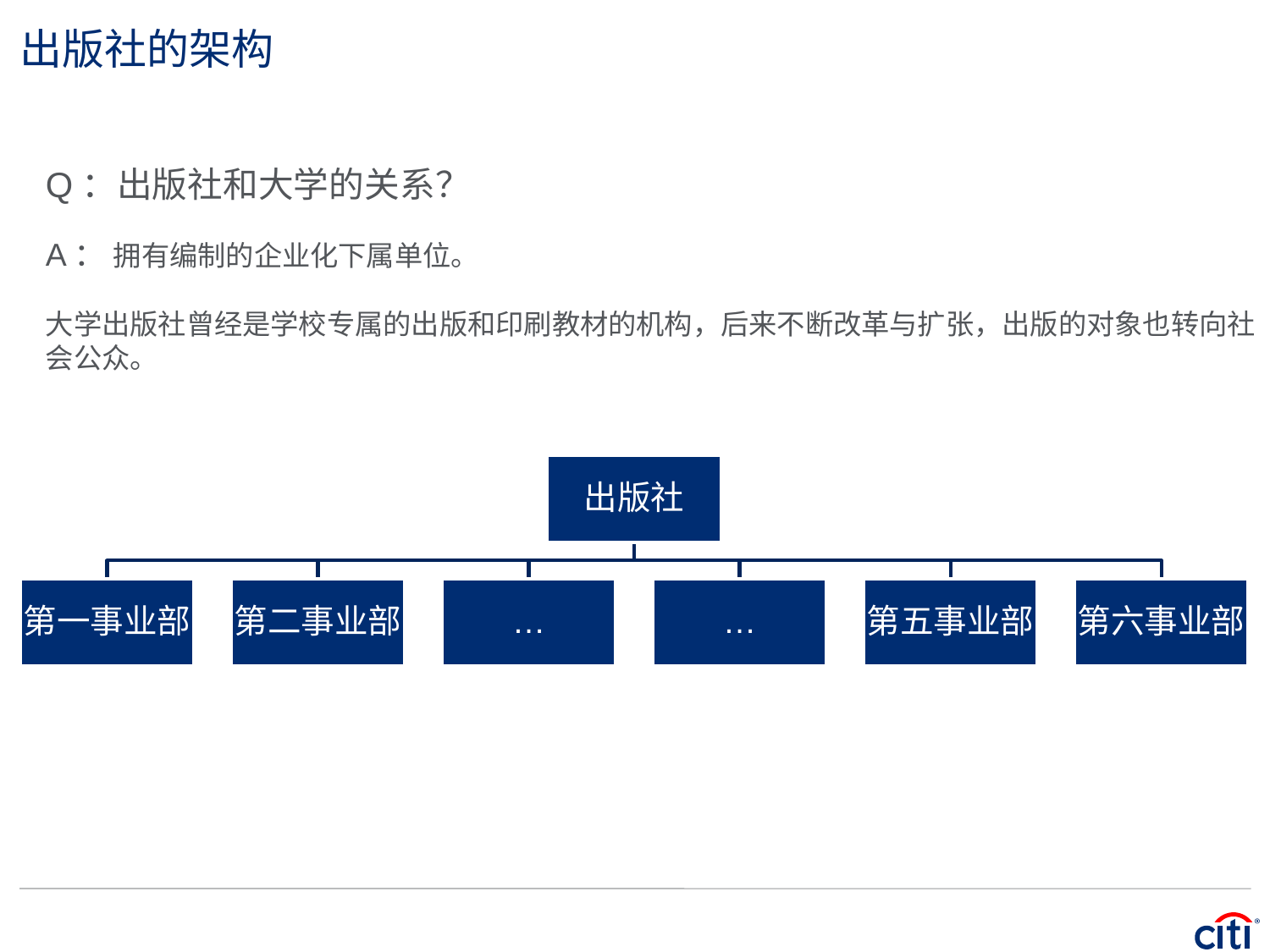

# 出版社的架构

Q：出版社和大学的关系？

A： 拥有编制的企业化下属单位。

大学出版社曾经是学校专属的出版和印刷教材的机构，后来不断改革与扩张，出版的对象也转向社会公众。
出版社
第一事业部
第二事业部
…
…
第五事业部
第六事业部